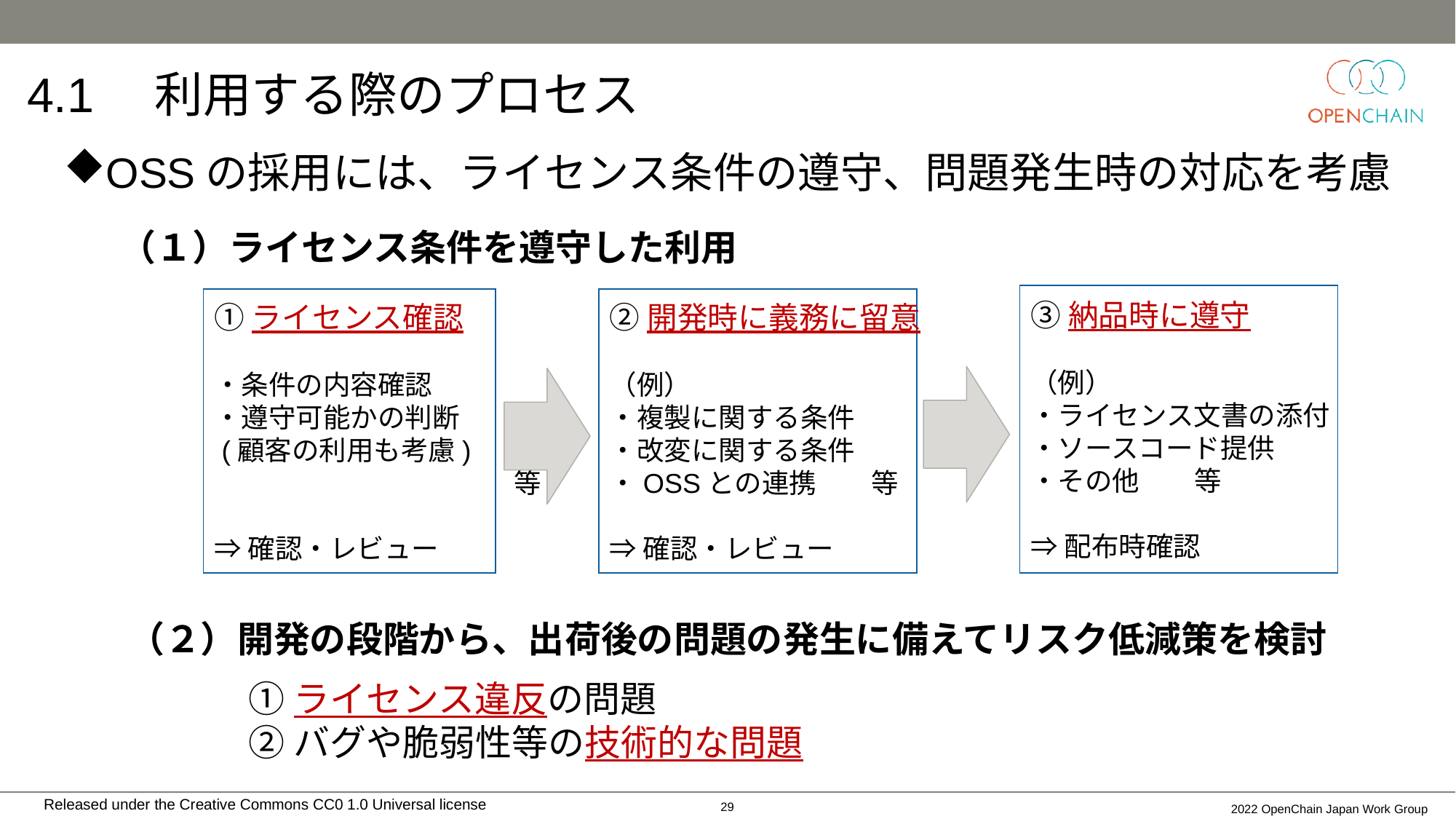

# 4.1　利用する際のプロセス
OSSの採用には、ライセンス条件の遵守、問題発生時の対応を考慮
（１）ライセンス条件を遵守した利用
③納品時に遵守

（例）
・ライセンス文書の添付
・ソースコード提供
・その他　　等

⇒配布時確認
①ライセンス確認

・条件の内容確認
・遵守可能かの判断
 (顧客の利用も考慮)
　　　　　　　　　　　等

⇒確認・レビュー
②開発時に義務に留意

（例）
・複製に関する条件
・改変に関する条件
・OSSとの連携　　等

⇒確認・レビュー

（２）開発の段階から、出荷後の問題の発生に備えてリスク低減策を検討
①ライセンス違反の問題
②バグや脆弱性等の技術的な問題
29